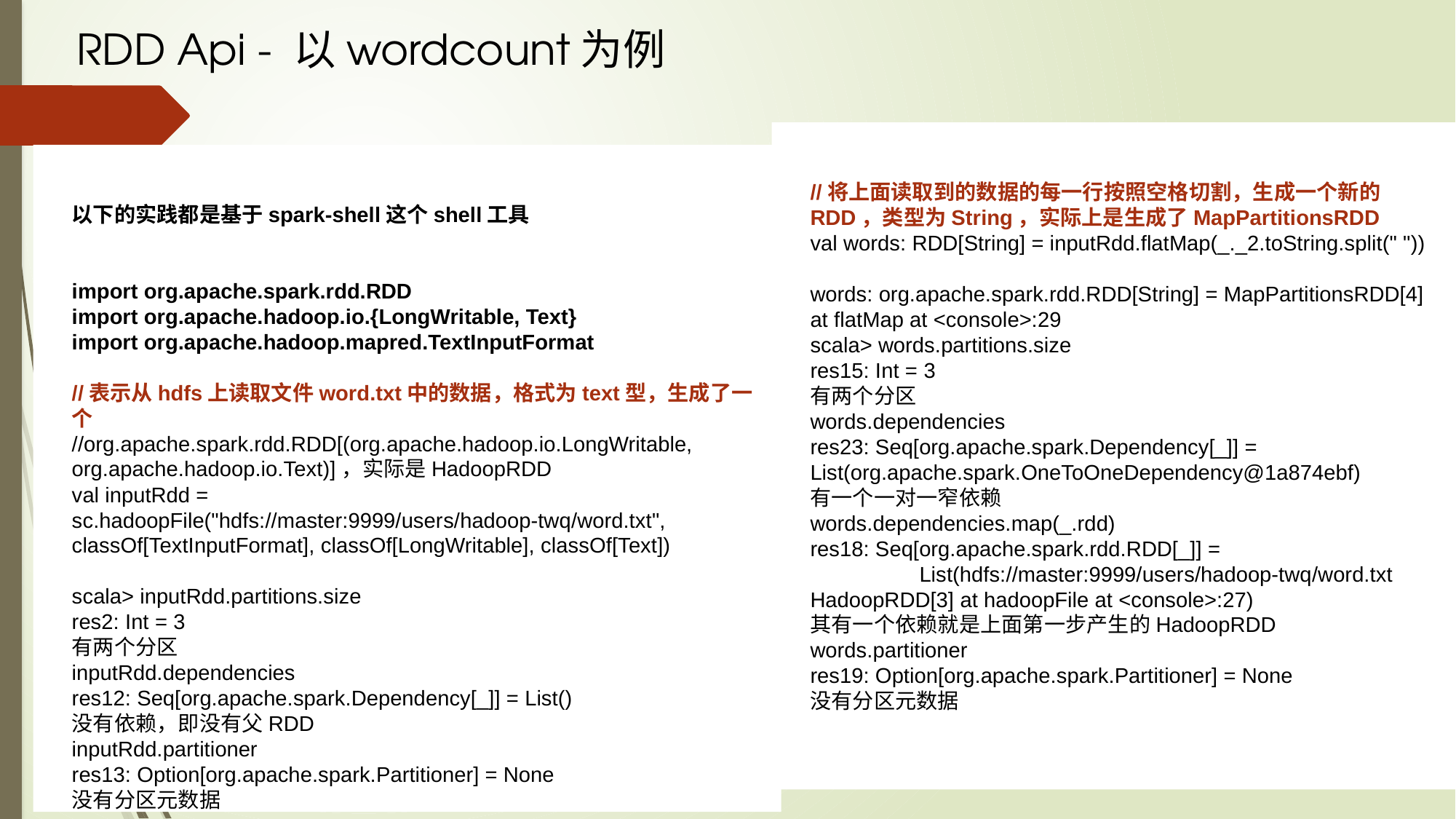

RDD Api - 以wordcount为例

//将上面读取到的数据的每一行按照空格切割，生成一个新的RDD，类型为String，实际上是生成了MapPartitionsRDD
val words: RDD[String] = inputRdd.flatMap(_._2.toString.split(" "))

words: org.apache.spark.rdd.RDD[String] = MapPartitionsRDD[4] at flatMap at <console>:29
scala> words.partitions.size
res15: Int = 3
有两个分区
words.dependencies
res23: Seq[org.apache.spark.Dependency[_]] = List(org.apache.spark.OneToOneDependency@1a874ebf)
有一个一对一窄依赖
words.dependencies.map(_.rdd)
res18: Seq[org.apache.spark.rdd.RDD[_]] =
	List(hdfs://master:9999/users/hadoop-twq/word.txt HadoopRDD[3] at hadoopFile at <console>:27)
其有一个依赖就是上面第一步产生的HadoopRDD
words.partitioner
res19: Option[org.apache.spark.Partitioner] = None
没有分区元数据

以下的实践都是基于spark-shell这个shell工具

import org.apache.spark.rdd.RDD
import org.apache.hadoop.io.{LongWritable, Text}
import org.apache.hadoop.mapred.TextInputFormat

//表示从hdfs上读取文件word.txt中的数据，格式为text型，生成了一个
//org.apache.spark.rdd.RDD[(org.apache.hadoop.io.LongWritable, org.apache.hadoop.io.Text)]，实际是HadoopRDD
val inputRdd = sc.hadoopFile("hdfs://master:9999/users/hadoop-twq/word.txt",
classOf[TextInputFormat], classOf[LongWritable], classOf[Text])

scala> inputRdd.partitions.size
res2: Int = 3
有两个分区
inputRdd.dependencies
res12: Seq[org.apache.spark.Dependency[_]] = List()
没有依赖，即没有父RDD
inputRdd.partitioner
res13: Option[org.apache.spark.Partitioner] = None
没有分区元数据